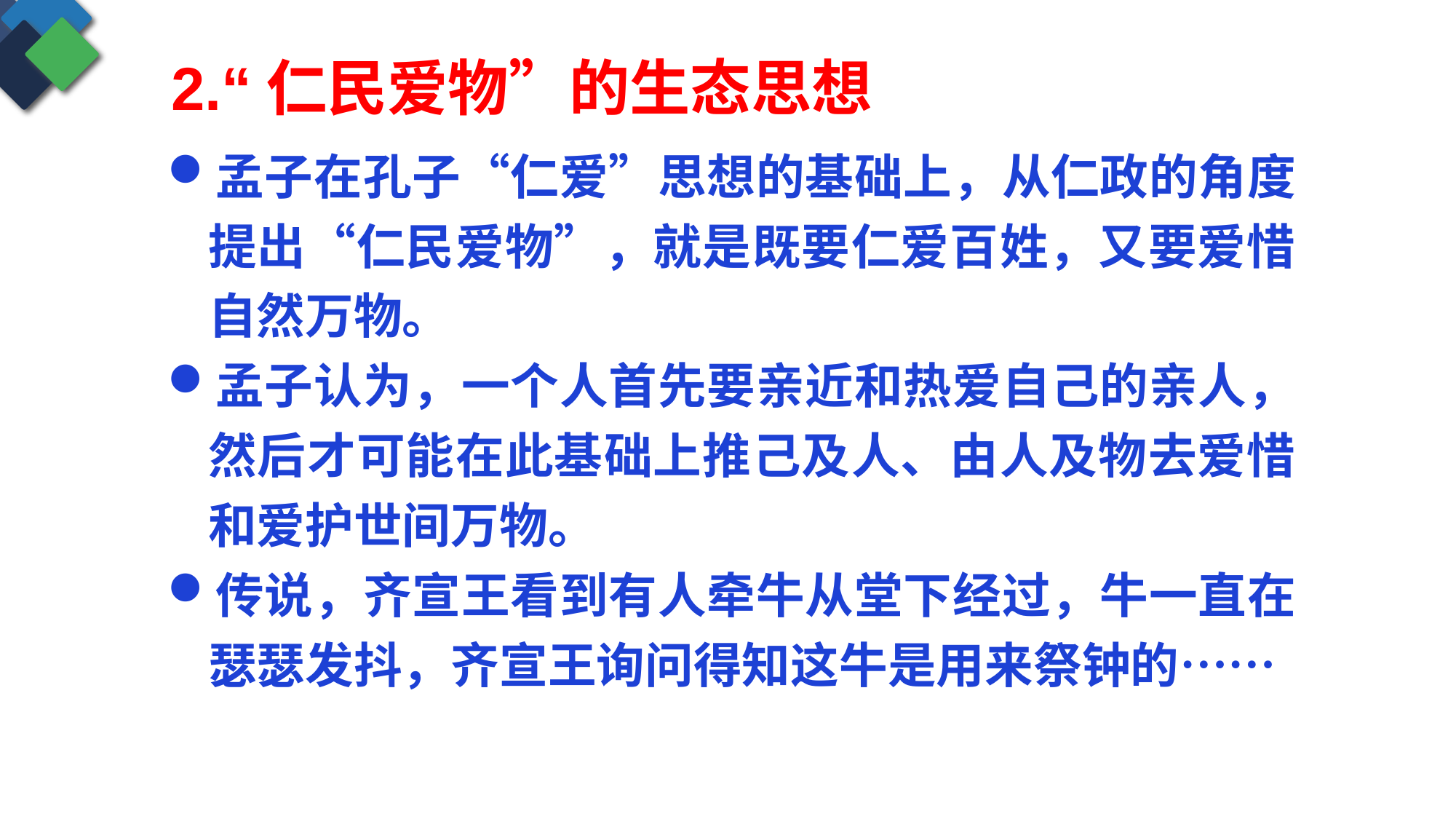

2.“仁民爱物”的生态思想
孟子在孔子“仁爱”思想的基础上，从仁政的角度提出“仁民爱物”，就是既要仁爱百姓，又要爱惜自然万物。
孟子认为，一个人首先要亲近和热爱自己的亲人，然后才可能在此基础上推己及人、由人及物去爱惜和爱护世间万物。
传说，齐宣王看到有人牵牛从堂下经过，牛一直在瑟瑟发抖，齐宣王询问得知这牛是用来祭钟的……